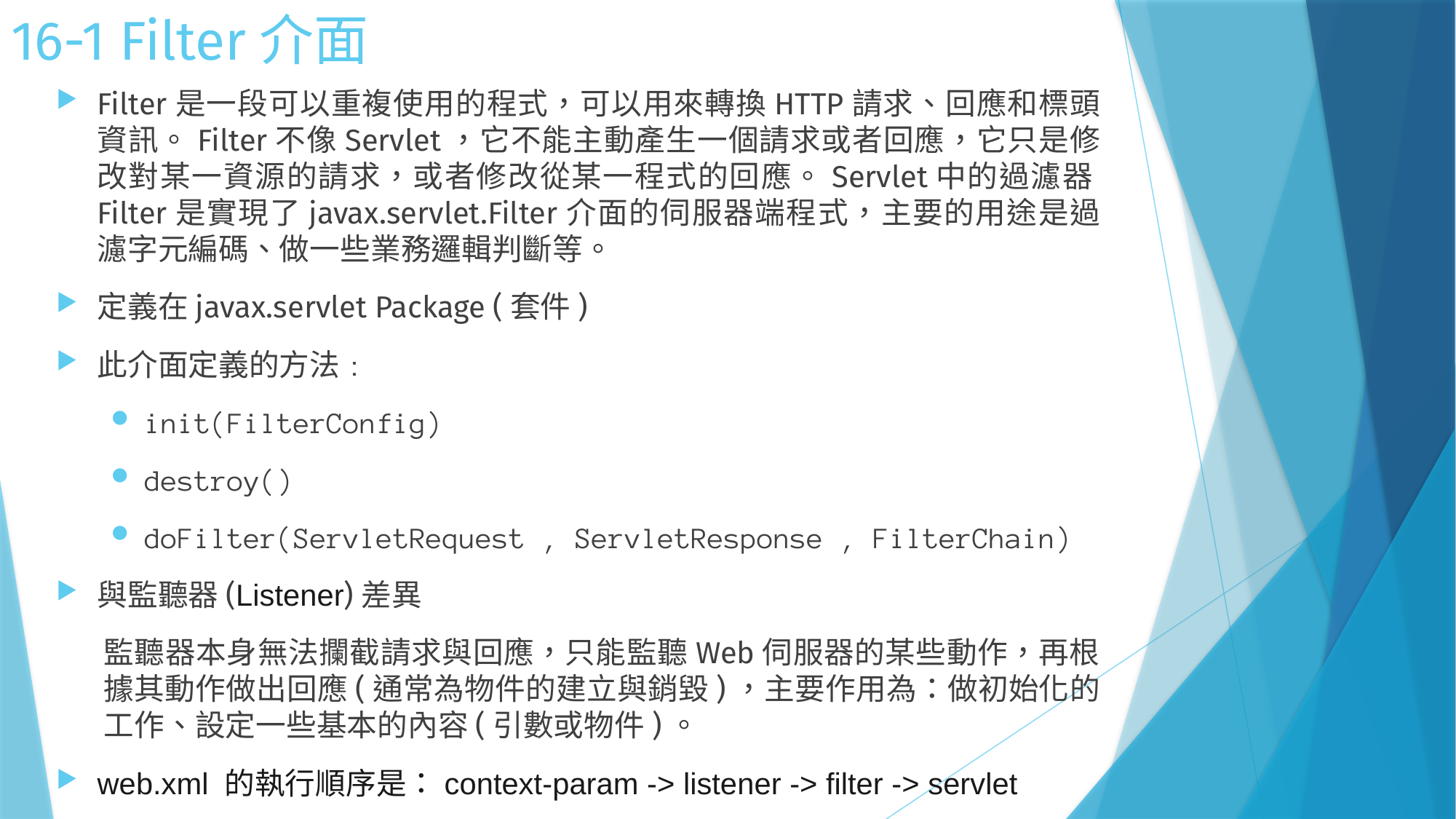

16-1 Filter介面
Filter是一段可以重複使用的程式，可以用來轉換HTTP請求、回應和標頭資訊。Filter不像Servlet，它不能主動產生一個請求或者回應，它只是修改對某一資源的請求，或者修改從某一程式的回應。Servlet中的過濾器Filter是實現了javax.servlet.Filter介面的伺服器端程式，主要的用途是過濾字元編碼、做一些業務邏輯判斷等。
定義在javax.servlet Package (套件)
此介面定義的方法:
init(FilterConfig)
destroy()
doFilter(ServletRequest , ServletResponse , FilterChain)
與監聽器(Listener)差異
監聽器本身無法攔截請求與回應，只能監聽Web伺服器的某些動作，再根據其動作做出回應(通常為物件的建立與銷毀)，主要作用為：做初始化的工作、設定一些基本的內容(引數或物件)。
web.xml 的執行順序是：context-param -> listener -> filter -> servlet